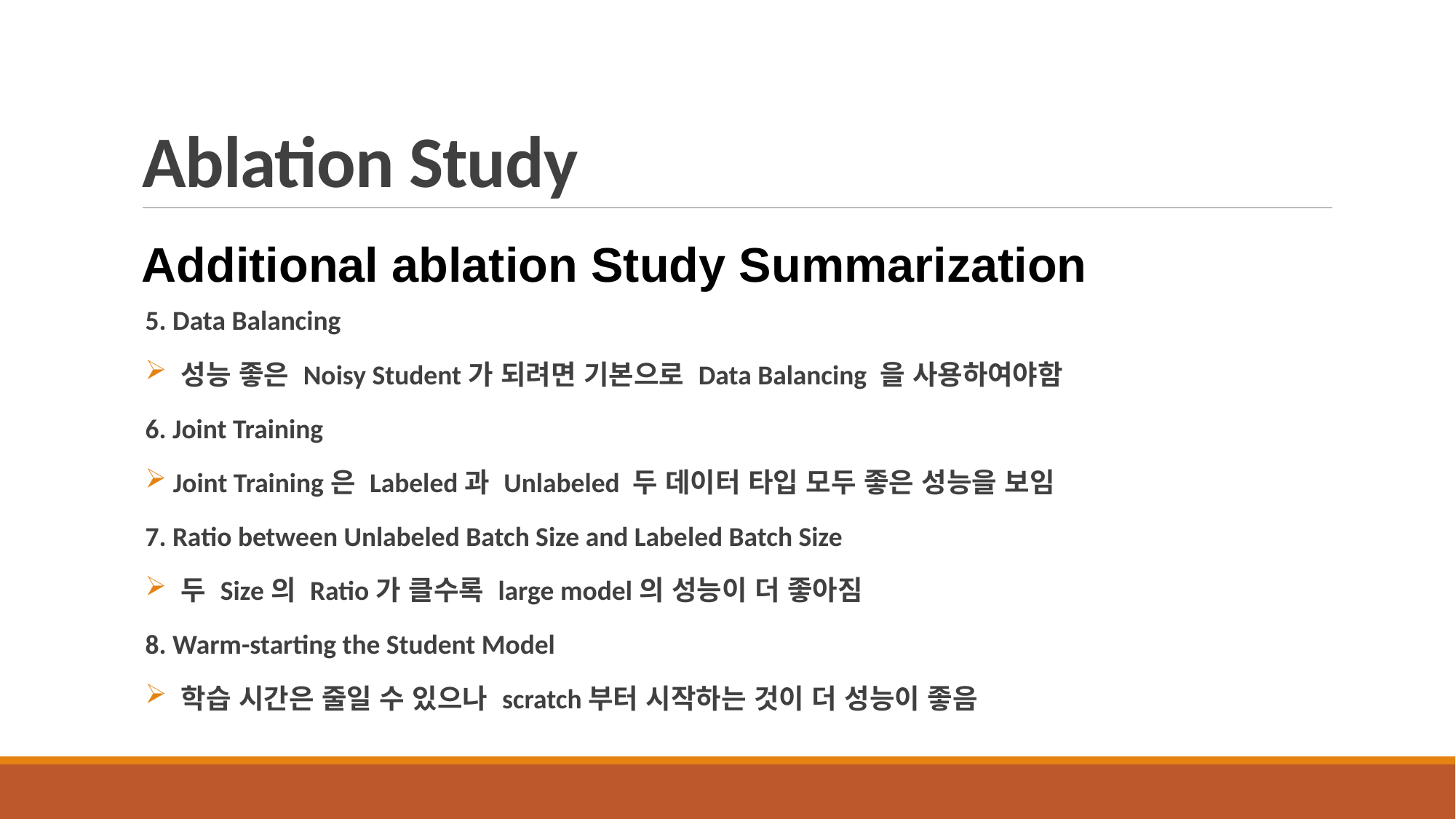

# Ablation Study
Additional ablation Study Summarization
5. Data Balancing
 성능 좋은 Noisy Student가 되려면 기본으로 Data Balancing 을 사용하여야함
6. Joint Training
 Joint Training은 Labeled과 Unlabeled 두 데이터 타입 모두 좋은 성능을 보임
7. Ratio between Unlabeled Batch Size and Labeled Batch Size
 두 Size의 Ratio가 클수록 large model의 성능이 더 좋아짐
8. Warm-starting the Student Model
 학습 시간은 줄일 수 있으나 scratch부터 시작하는 것이 더 성능이 좋음